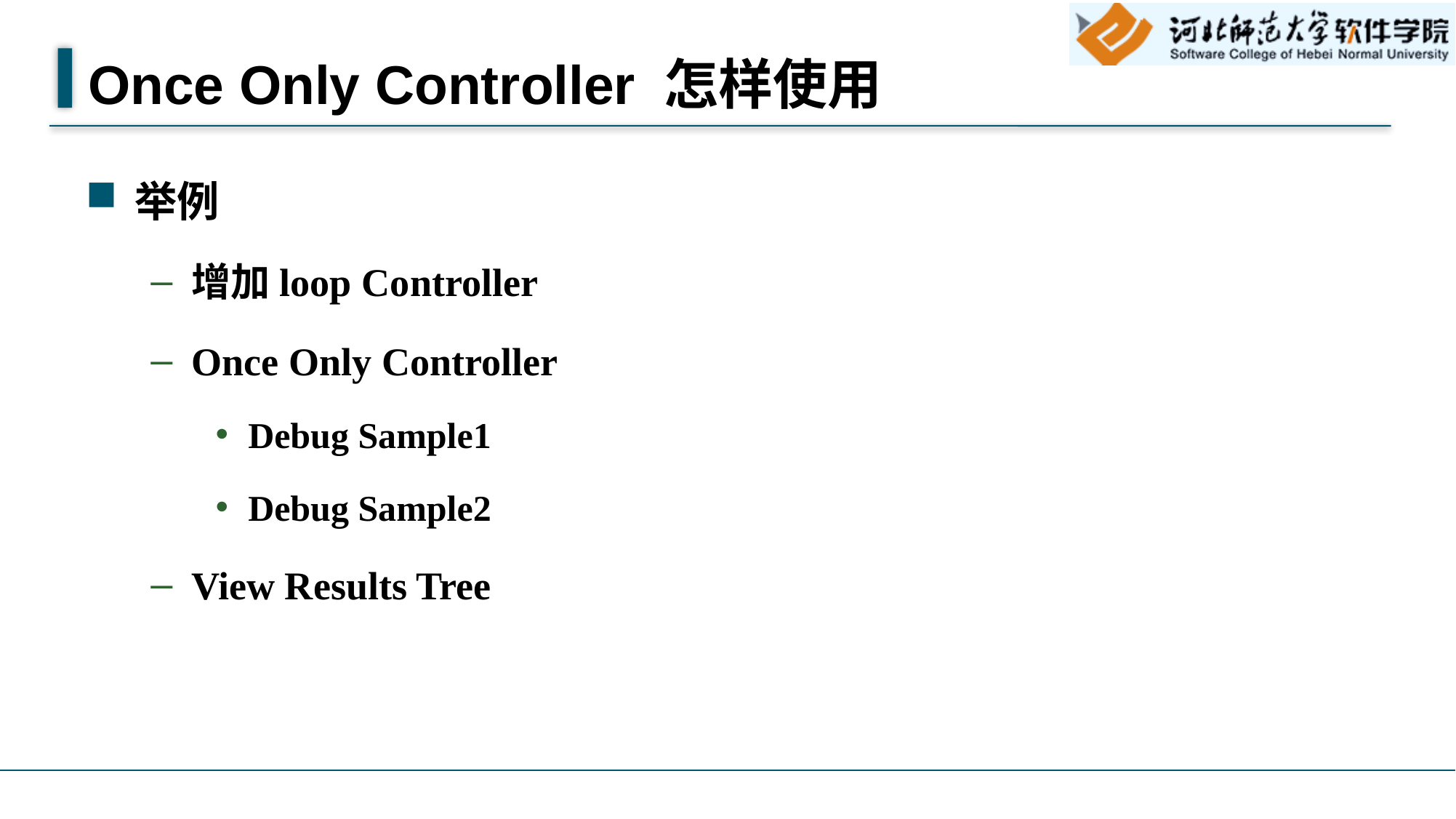

# Once Only Controller 怎样使用
举例
增加loop Controller
Once Only Controller
Debug Sample1
Debug Sample2
View Results Tree